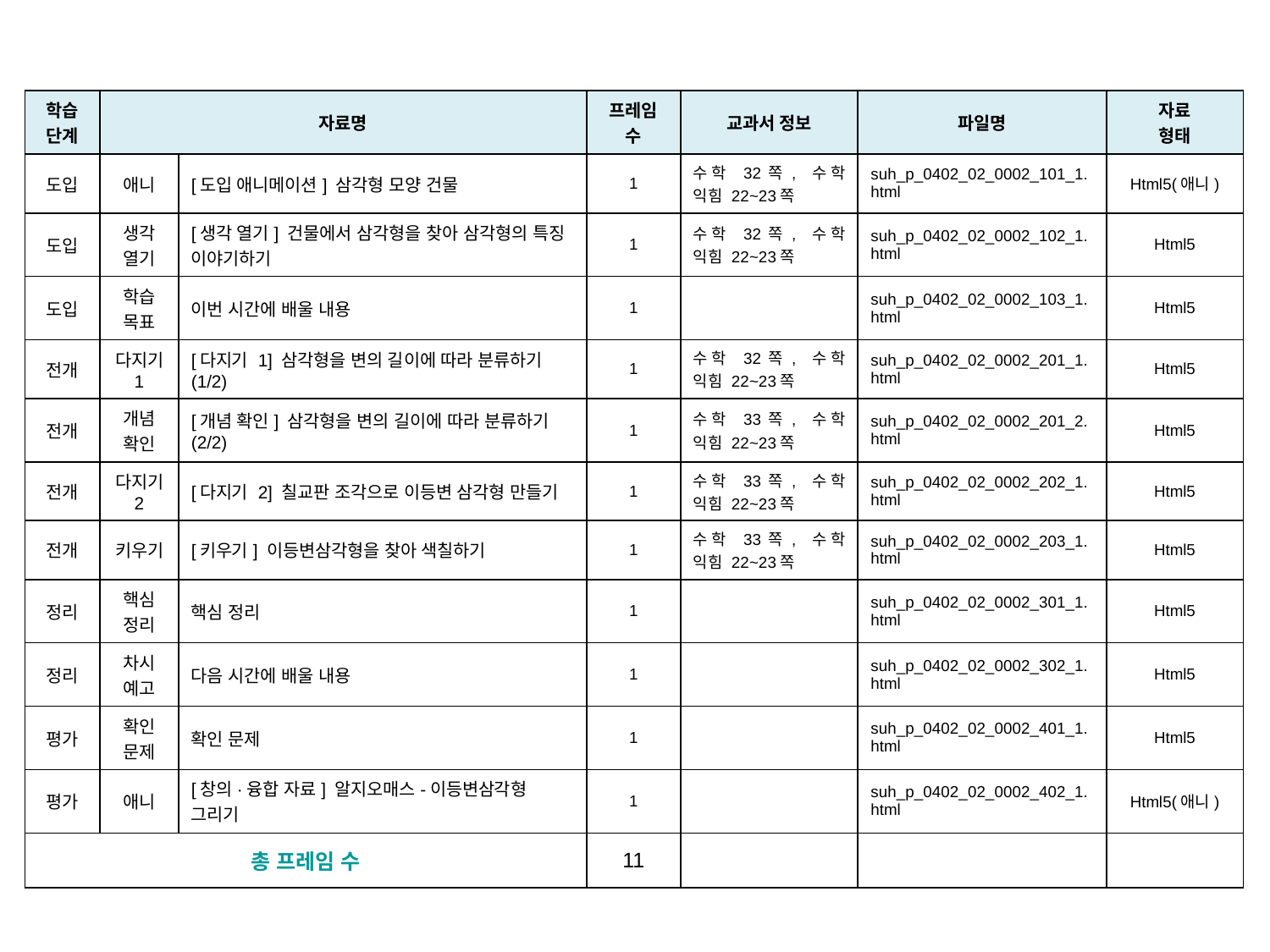

| 학습 단계 | 자료명 |  | 프레임 수 | 교과서 정보 | 파일명 | 자료 형태 |
| --- | --- | --- | --- | --- | --- | --- |
| 도입 | 애니 | [도입 애니메이션] 삼각형 모양 건물 | 1 | 수학 32쪽, 수학 익힘 22~23쪽 | suh\_p\_0402\_02\_0002\_101\_1.html | Html5(애니) |
| 도입 | 생각 열기 | [생각 열기] 건물에서 삼각형을 찾아 삼각형의 특징 이야기하기 | 1 | 수학 32쪽, 수학 익힘 22~23쪽 | suh\_p\_0402\_02\_0002\_102\_1.html | Html5 |
| 도입 | 학습 목표 | 이번 시간에 배울 내용 | 1 |  | suh\_p\_0402\_02\_0002\_103\_1.html | Html5 |
| 전개 | 다지기 1 | [다지기 1] 삼각형을 변의 길이에 따라 분류하기(1/2) | 1 | 수학 32쪽, 수학 익힘 22~23쪽 | suh\_p\_0402\_02\_0002\_201\_1.html | Html5 |
| 전개 | 개념 확인 | [개념 확인] 삼각형을 변의 길이에 따라 분류하기 (2/2) | 1 | 수학 33쪽, 수학 익힘 22~23쪽 | suh\_p\_0402\_02\_0002\_201\_2.html | Html5 |
| 전개 | 다지기 2 | [다지기 2] 칠교판 조각으로 이등변 삼각형 만들기 | 1 | 수학 33쪽, 수학 익힘 22~23쪽 | suh\_p\_0402\_02\_0002\_202\_1.html | Html5 |
| 전개 | 키우기 | [키우기] 이등변삼각형을 찾아 색칠하기 | 1 | 수학 33쪽, 수학 익힘 22~23쪽 | suh\_p\_0402\_02\_0002\_203\_1.html | Html5 |
| 정리 | 핵심 정리 | 핵심 정리 | 1 |  | suh\_p\_0402\_02\_0002\_301\_1.html | Html5 |
| 정리 | 차시 예고 | 다음 시간에 배울 내용 | 1 |  | suh\_p\_0402\_02\_0002\_302\_1.html | Html5 |
| 평가 | 확인 문제 | 확인 문제 | 1 |  | suh\_p\_0402\_02\_0002\_401\_1.html | Html5 |
| 평가 | 애니 | [창의·융합 자료] 알지오매스-이등변삼각형 그리기 | 1 |  | suh\_p\_0402\_02\_0002\_402\_1.html | Html5(애니) |
| 총 프레임 수 |  |  | 11 |  |  |  |